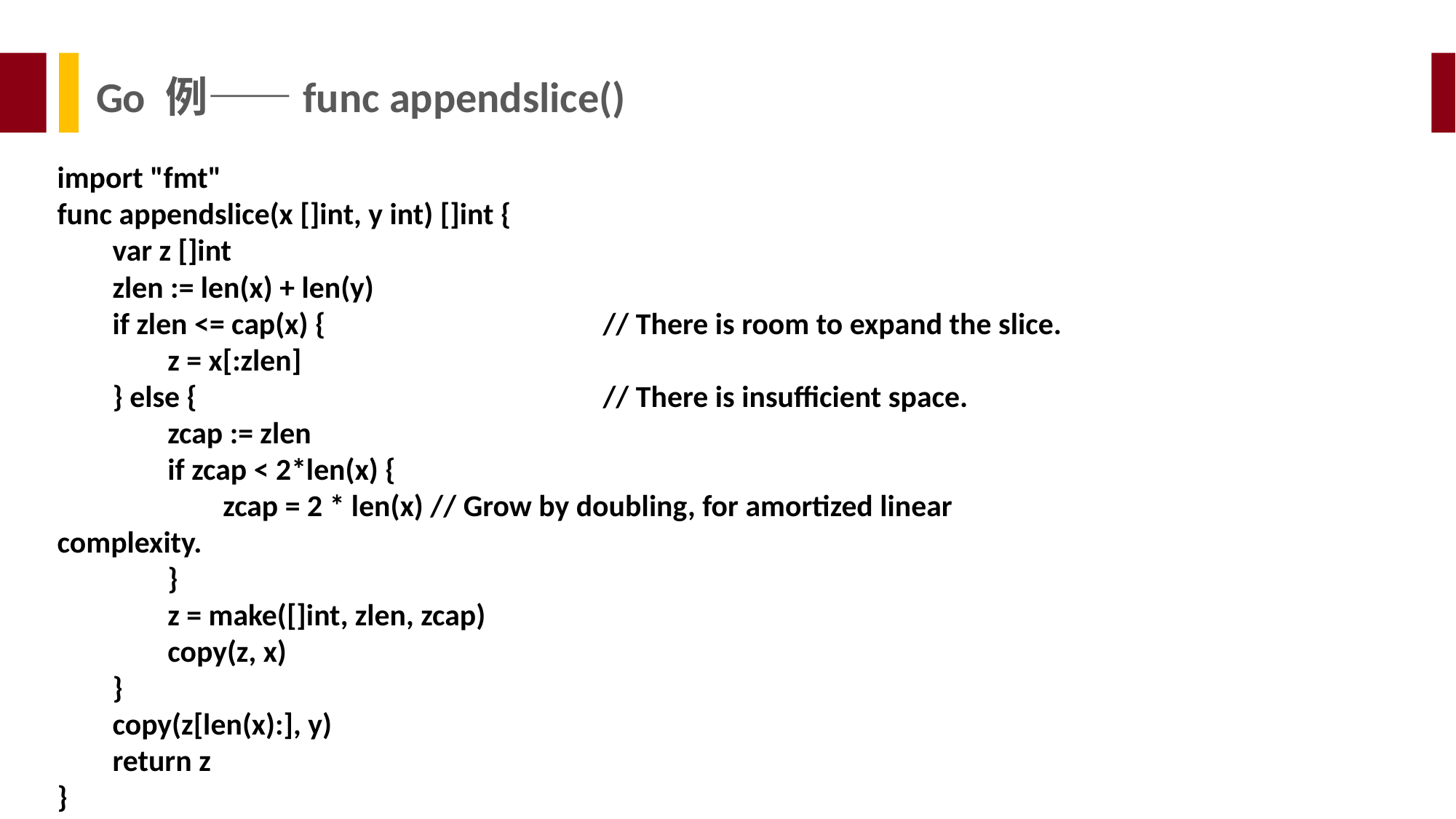

Go 例——func appendslice()
import "fmt"
func appendslice(x []int, y int) []int {
        var z []int
        zlen := len(x) + len(y)
        if zlen <= cap(x) {			// There is room to expand the slice.
                z = x[:zlen]
        } else {				// There is insufficient space.
                zcap := zlen
                if zcap < 2*len(x) {
                        zcap = 2 * len(x) // Grow by doubling, for amortized linear complexity.
                }
                z = make([]int, zlen, zcap)
                copy(z, x)
        }
        copy(z[len(x):], y)
        return z
}